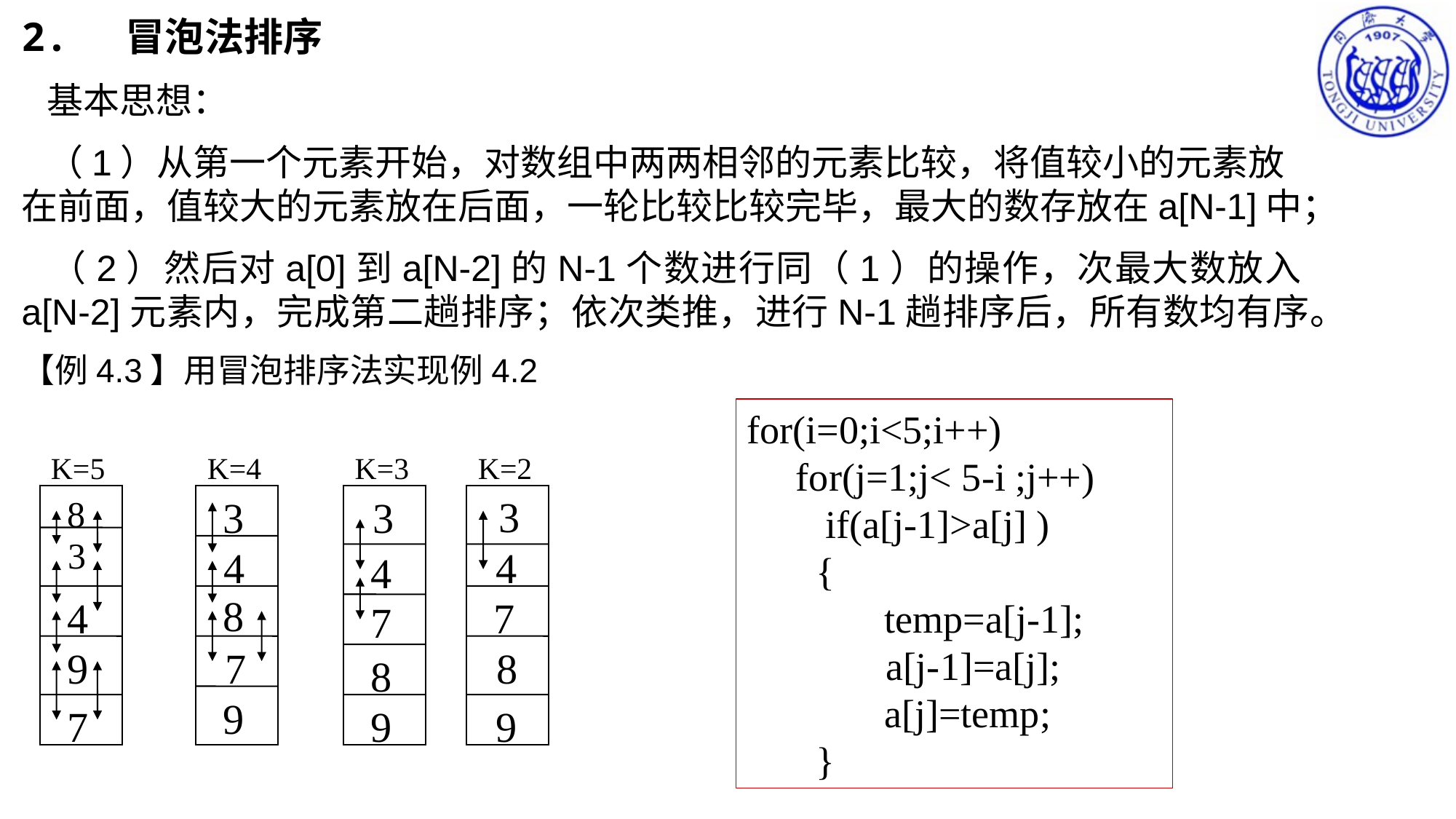

2.  冒泡法排序
  基本思想：
  （1）从第一个元素开始，对数组中两两相邻的元素比较，将值较小的元素放在前面，值较大的元素放在后面，一轮比较比较完毕，最大的数存放在a[N-1]中；
  （2）然后对a[0]到a[N-2]的N-1个数进行同（1）的操作，次最大数放入a[N-2]元素内，完成第二趟排序；依次类推，进行N-1趟排序后，所有数均有序。
【例4.3】用冒泡排序法实现例4.2
for(i=0;i<5;i++)
     for(j=1;j< 5-i ;j++)
        if(a[j-1]>a[j] )
       {
              temp=a[j-1];
	   a[j-1]=a[j];
              a[j]=temp;
       }
K=5
K=4
K=3
K=2
3

8

3

 3

 3

4
 4
4

8
4
7

7

9

 7

 8

8

9

7

9

 9